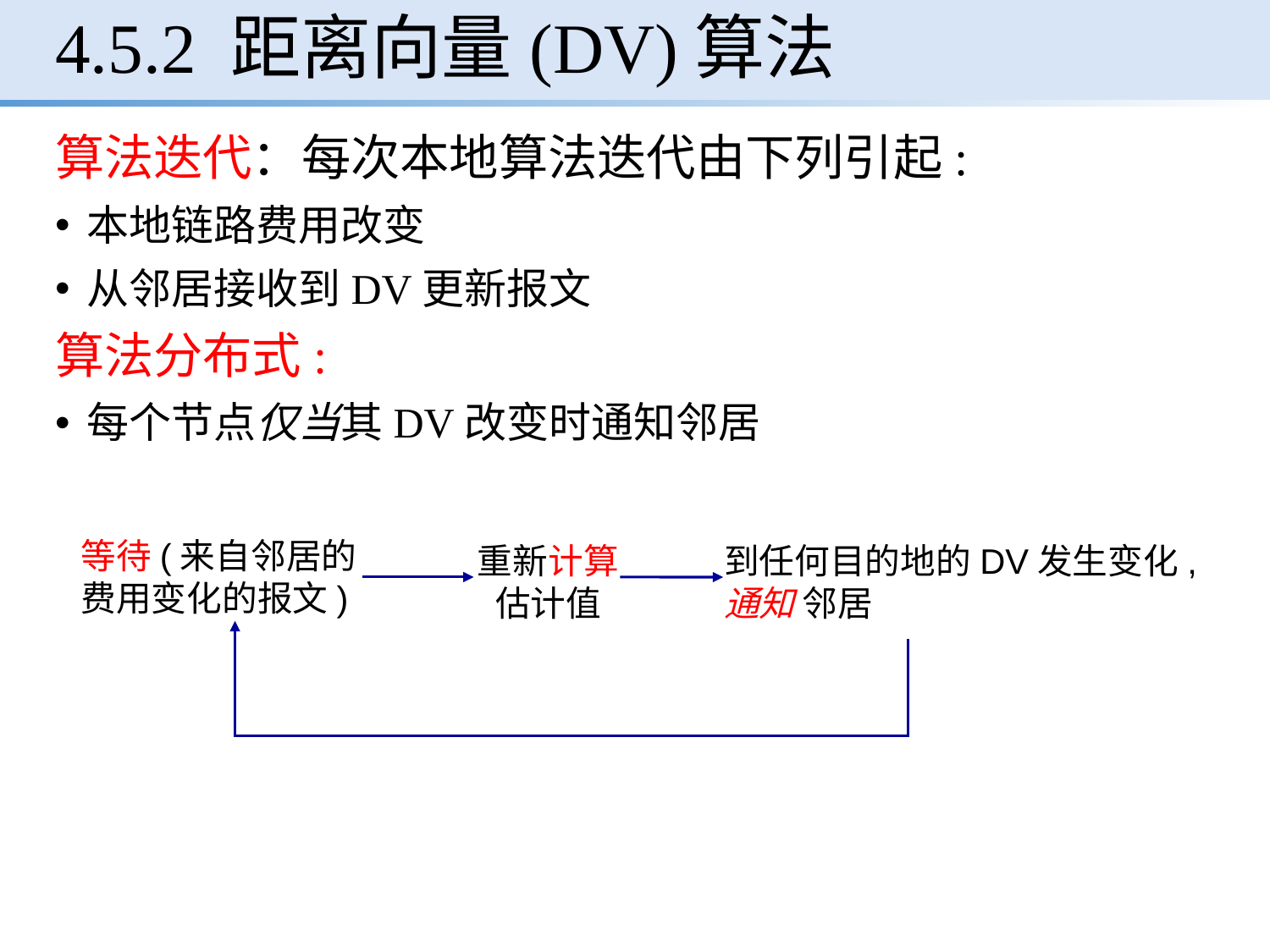

# 4.5.2 距离向量(DV)算法
算法迭代：每次本地算法迭代由下列引起:
本地链路费用改变
从邻居接收到DV更新报文
算法分布式:
每个节点仅当其DV改变时通知邻居
等待(来自邻居的
费用变化的报文)
重新计算
估计值
到任何目的地的DV发生变化,
通知 邻居